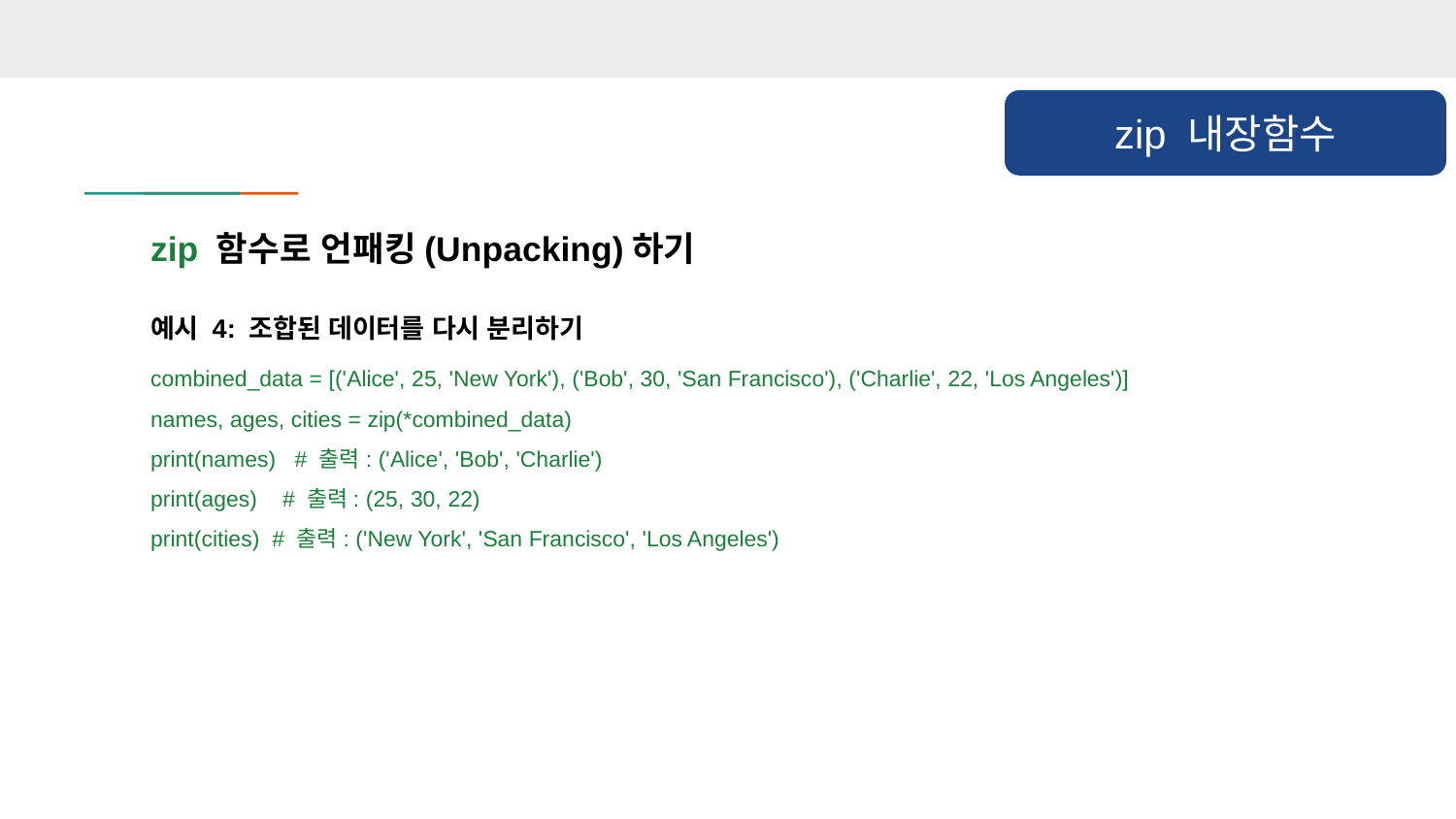

zip 내장함수
zip 함수로 언패킹(Unpacking)하기
예시 4: 조합된 데이터를 다시 분리하기
combined_data = [('Alice', 25, 'New York'), ('Bob', 30, 'San Francisco'), ('Charlie', 22, 'Los Angeles')]
names, ages, cities = zip(*combined_data)
print(names)   # 출력: ('Alice', 'Bob', 'Charlie')
print(ages)    # 출력: (25, 30, 22)
print(cities)  # 출력: ('New York', 'San Francisco', 'Los Angeles')